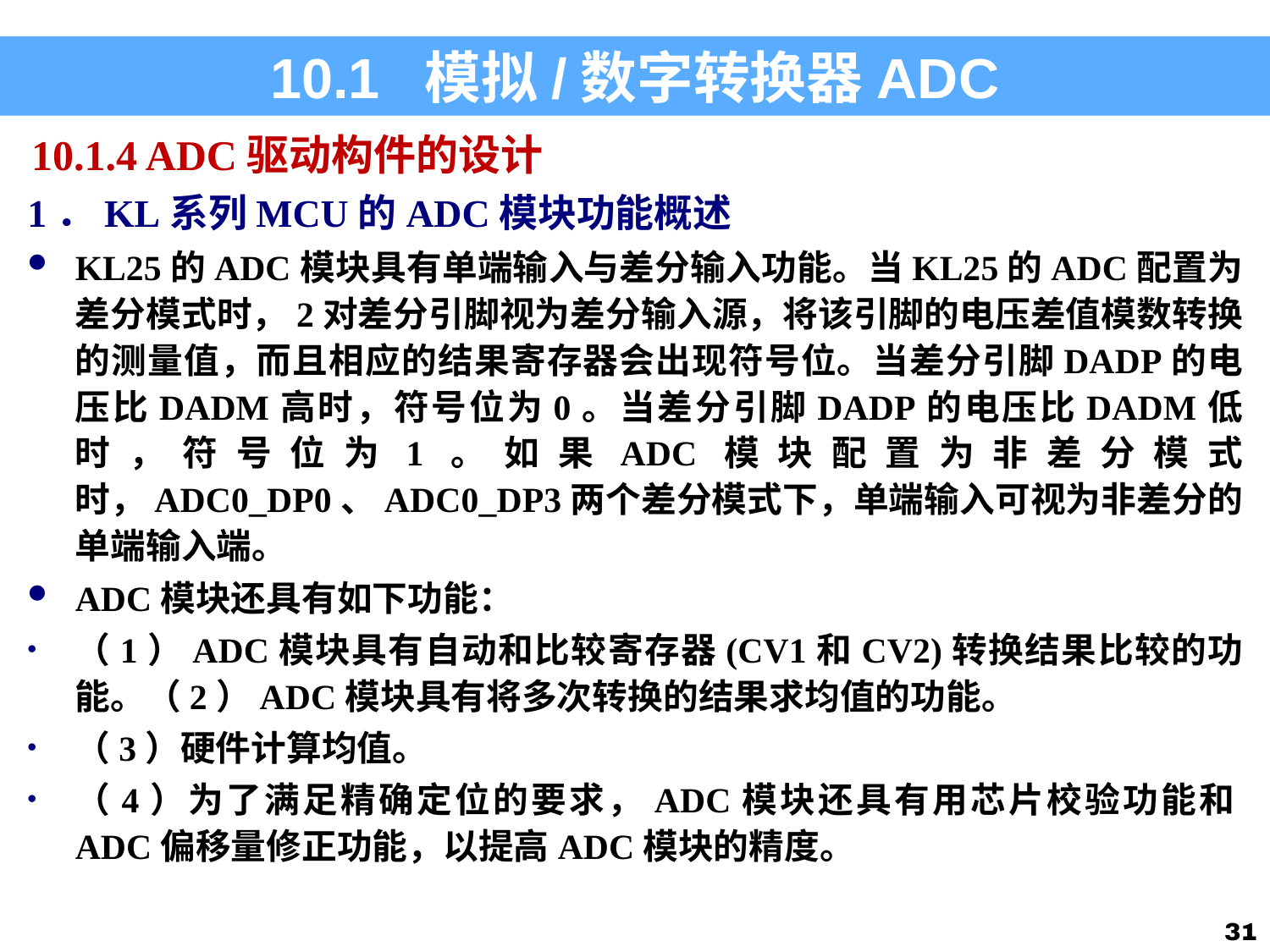

10.1  模拟/数字转换器ADC
10.1.4 ADC驱动构件的设计
1．KL系列MCU的ADC模块功能概述
KL25的ADC模块具有单端输入与差分输入功能。当KL25的ADC配置为差分模式时，2对差分引脚视为差分输入源，将该引脚的电压差值模数转换的测量值，而且相应的结果寄存器会出现符号位。当差分引脚DADP的电压比DADM高时，符号位为0。当差分引脚DADP的电压比DADM低时，符号位为1。如果ADC模块配置为非差分模式时，ADC0_DP0、ADC0_DP3两个差分模式下，单端输入可视为非差分的单端输入端。
ADC模块还具有如下功能：
（1）ADC模块具有自动和比较寄存器(CV1和CV2)转换结果比较的功能。（2）ADC模块具有将多次转换的结果求均值的功能。
（3）硬件计算均值。
（4）为了满足精确定位的要求，ADC模块还具有用芯片校验功能和ADC偏移量修正功能，以提高ADC模块的精度。
31